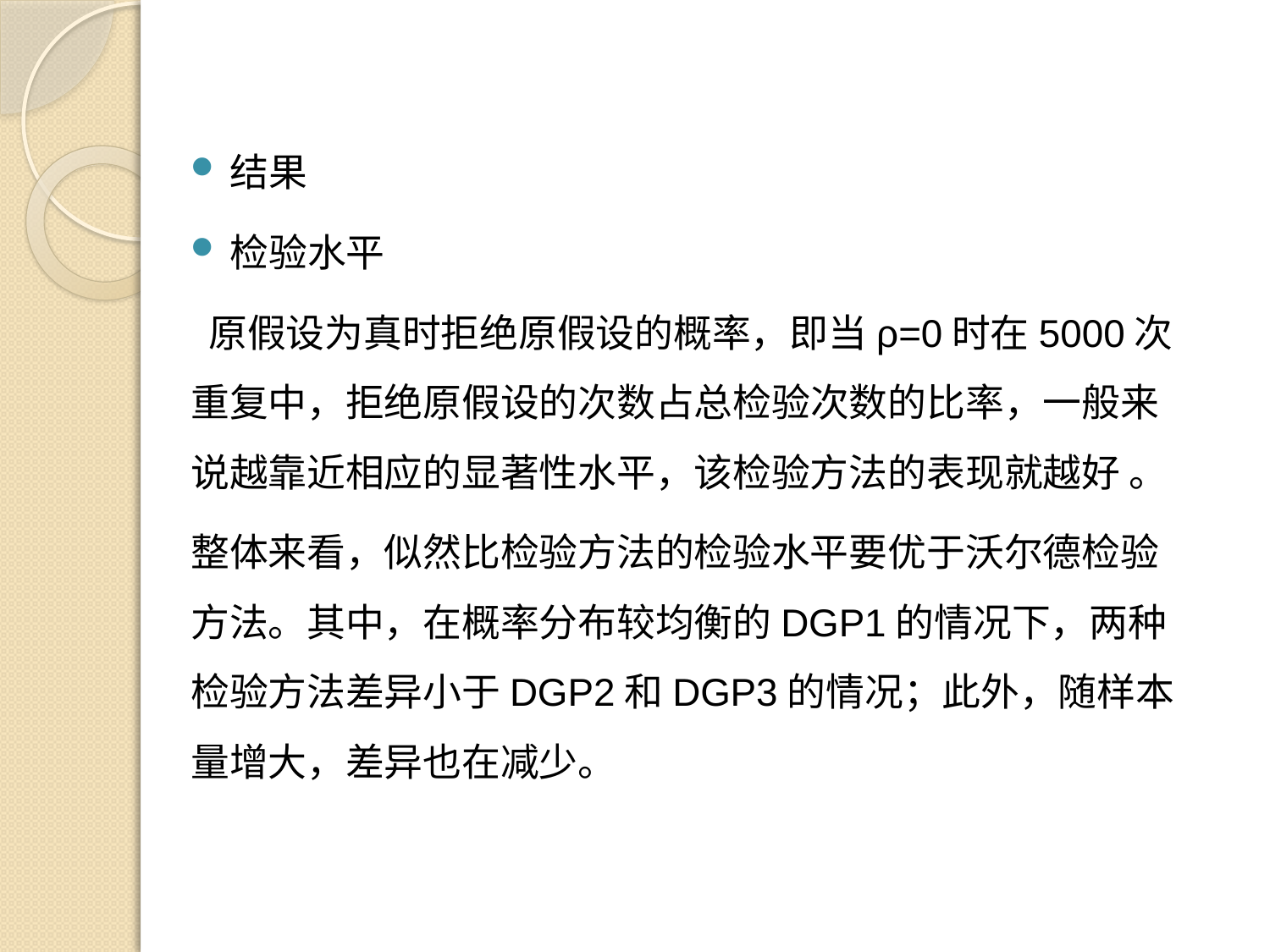

结果
检验水平
 原假设为真时拒绝原假设的概率，即当ρ=0时在5000次重复中，拒绝原假设的次数占总检验次数的比率，一般来说越靠近相应的显著性水平，该检验方法的表现就越好 。
整体来看，似然比检验方法的检验水平要优于沃尔德检验方法。其中，在概率分布较均衡的DGP1的情况下，两种检验方法差异小于DGP2和DGP3的情况；此外，随样本量增大，差异也在减少。